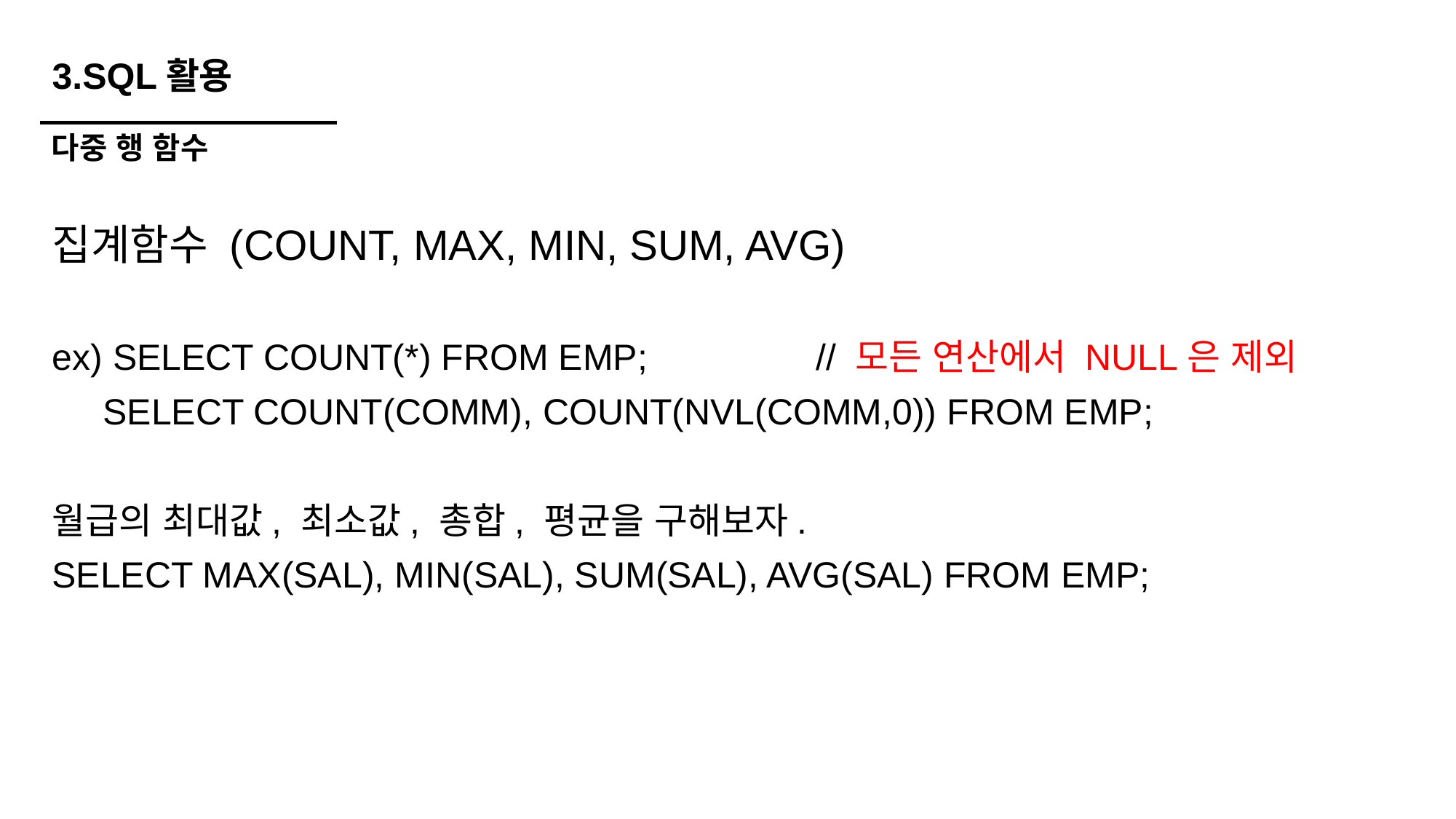

# 3.SQL활용
다중 행 함수
집계함수 (COUNT, MAX, MIN, SUM, AVG)

ex) SELECT COUNT(*) FROM EMP;		// 모든 연산에서 NULL은 제외
     SELECT COUNT(COMM), COUNT(NVL(COMM,0)) FROM EMP;

월급의 최대값, 최소값, 총합, 평균을 구해보자.
SELECT MAX(SAL), MIN(SAL), SUM(SAL), AVG(SAL) FROM EMP;